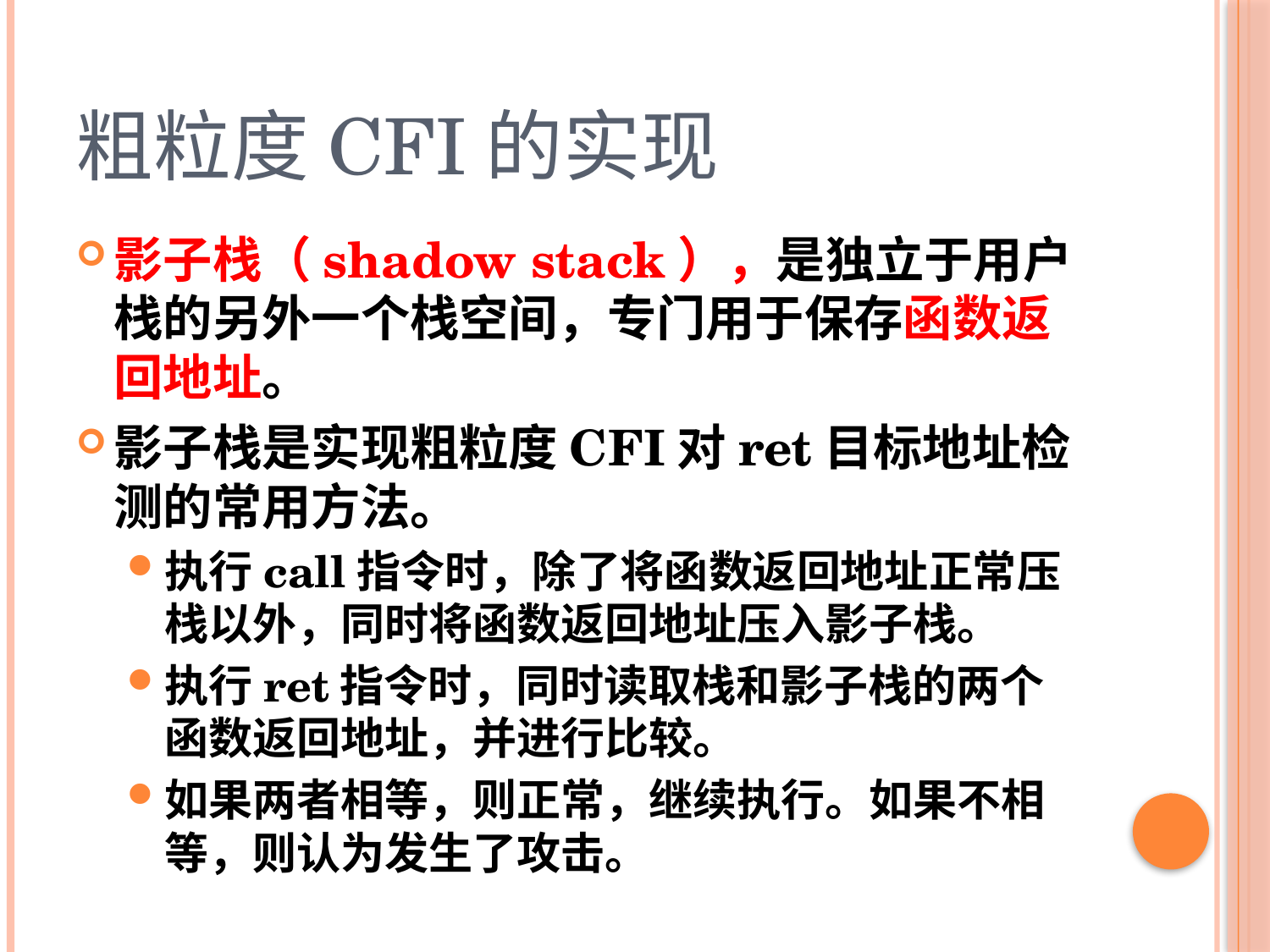

# 粗粒度CFI的实现
影子栈（shadow stack），是独立于用户栈的另外一个栈空间，专门用于保存函数返回地址。
影子栈是实现粗粒度CFI对ret目标地址检测的常用方法。
执行call指令时，除了将函数返回地址正常压栈以外，同时将函数返回地址压入影子栈。
执行ret指令时，同时读取栈和影子栈的两个函数返回地址，并进行比较。
如果两者相等，则正常，继续执行。如果不相等，则认为发生了攻击。